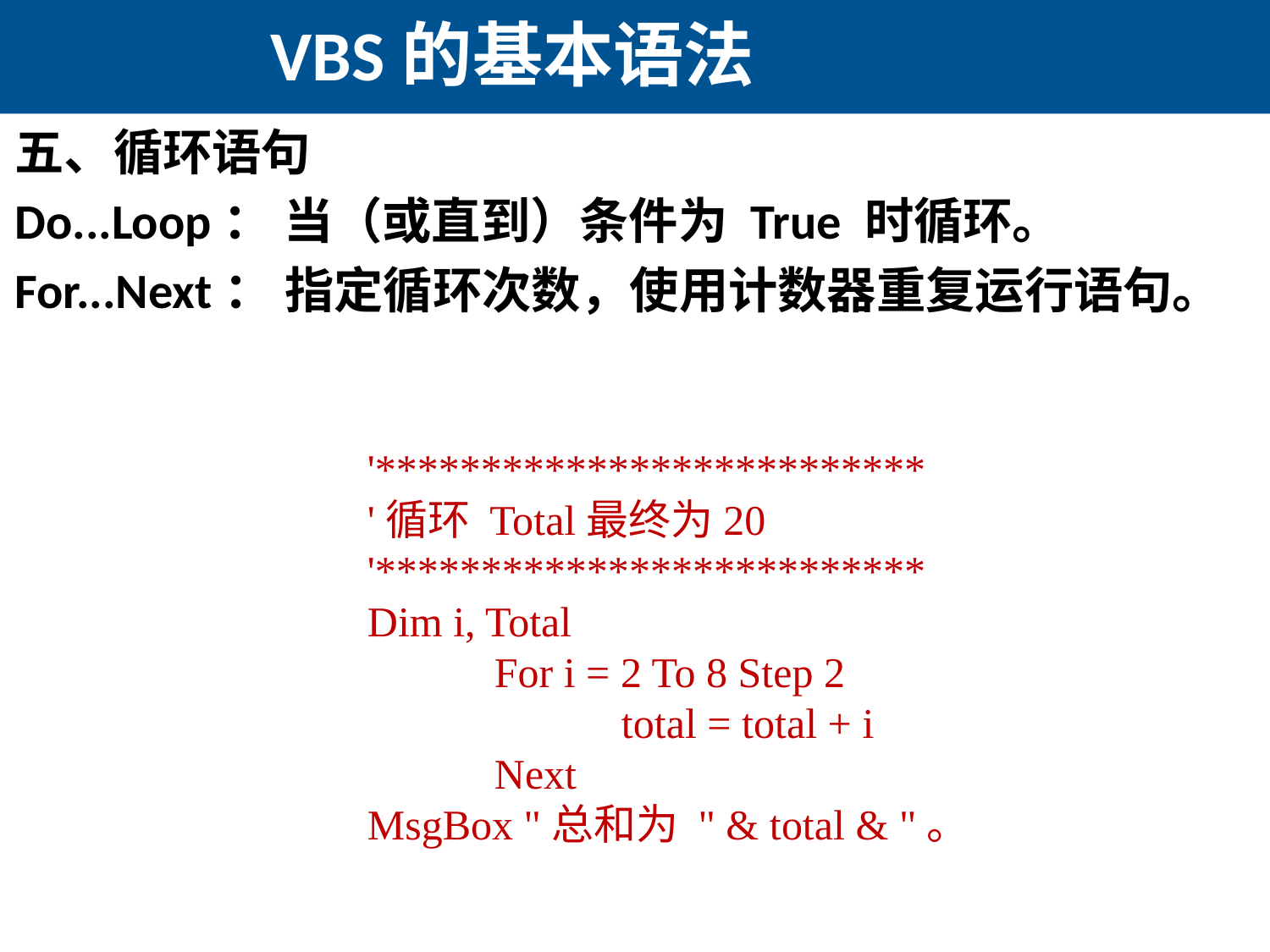

# VBS的基本语法
五、循环语句
Do...Loop： 当（或直到）条件为 True 时循环。
For...Next： 指定循环次数，使用计数器重复运行语句。

'**************************
'循环 Total最终为20
'**************************
Dim i, Total
	For i = 2 To 8 Step 2
		total = total + i
	Next
MsgBox "总和为 " & total & "。